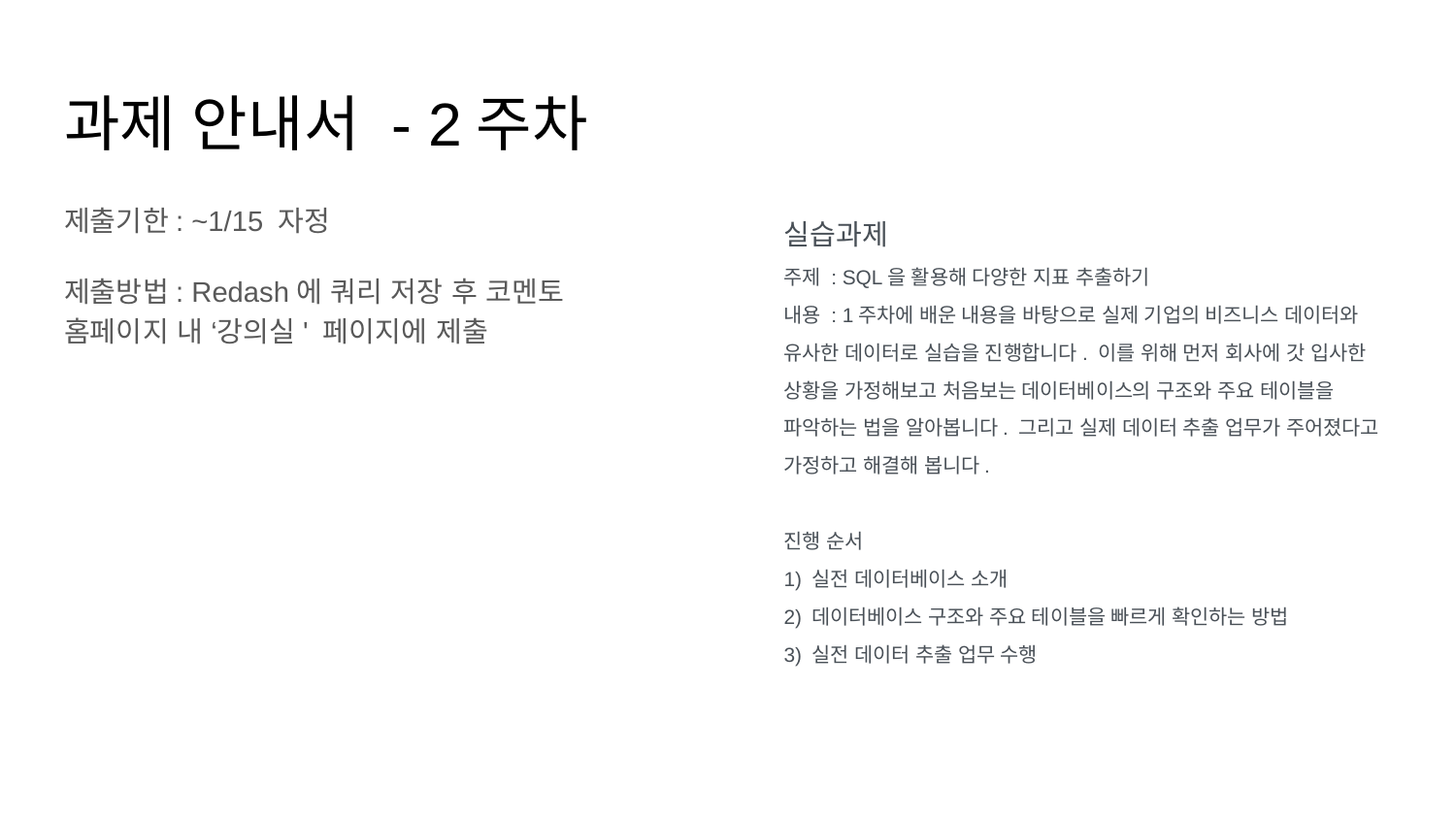

# 과제 안내서 - 2주차
제출기한: ~1/15 자정
제출방법: Redash에 쿼리 저장 후 코멘토 홈페이지 내 ‘강의실' 페이지에 제출
실습과제
주제 : SQL을 활용해 다양한 지표 추출하기
내용 : 1주차에 배운 내용을 바탕으로 실제 기업의 비즈니스 데이터와 유사한 데이터로 실습을 진행합니다. 이를 위해 먼저 회사에 갓 입사한 상황을 가정해보고 처음보는 데이터베이스의 구조와 주요 테이블을 파악하는 법을 알아봅니다. 그리고 실제 데이터 추출 업무가 주어졌다고 가정하고 해결해 봅니다.

진행 순서
1) 실전 데이터베이스 소개
2) 데이터베이스 구조와 주요 테이블을 빠르게 확인하는 방법
3) 실전 데이터 추출 업무 수행